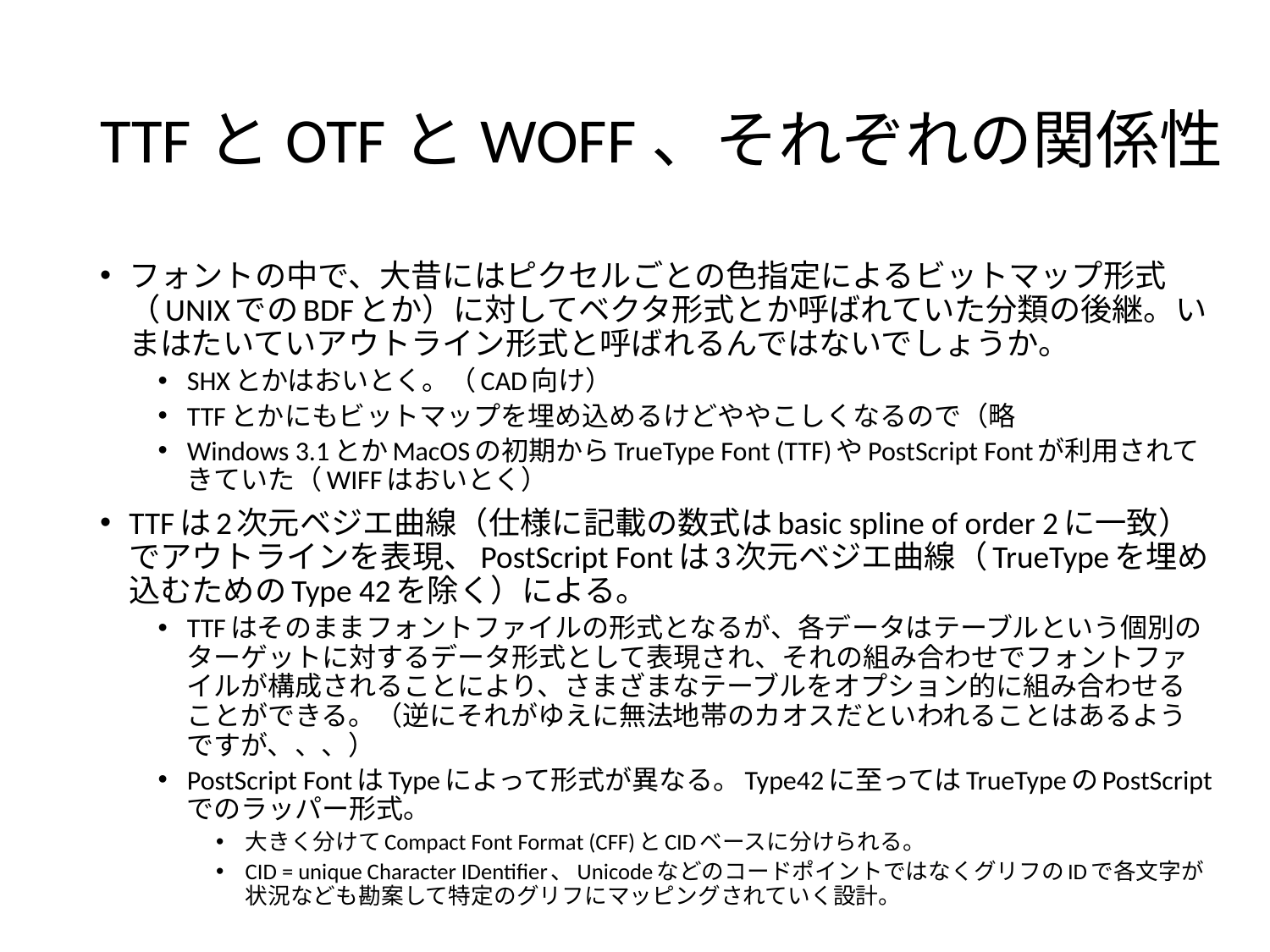

# TTFとOTFとWOFF、それぞれの関係性
フォントの中で、大昔にはピクセルごとの色指定によるビットマップ形式（UNIXでのBDFとか）に対してベクタ形式とか呼ばれていた分類の後継。いまはたいていアウトライン形式と呼ばれるんではないでしょうか。
SHXとかはおいとく。（CAD向け）
TTFとかにもビットマップを埋め込めるけどややこしくなるので（略
Windows 3.1とかMacOSの初期からTrueType Font (TTF)やPostScript Fontが利用されてきていた（WIFFはおいとく）
TTFは2次元ベジエ曲線（仕様に記載の数式はbasic spline of order 2に一致）でアウトラインを表現、PostScript Fontは3次元ベジエ曲線（TrueTypeを埋め込むためのType 42を除く）による。
TTFはそのままフォントファイルの形式となるが、各データはテーブルという個別のターゲットに対するデータ形式として表現され、それの組み合わせでフォントファイルが構成されることにより、さまざまなテーブルをオプション的に組み合わせることができる。（逆にそれがゆえに無法地帯のカオスだといわれることはあるようですが、、、）
PostScript FontはTypeによって形式が異なる。Type42に至ってはTrueTypeのPostScriptでのラッパー形式。
大きく分けてCompact Font Format (CFF)とCIDベースに分けられる。
CID = unique Character IDentifier、UnicodeなどのコードポイントではなくグリフのIDで各文字が状況なども勘案して特定のグリフにマッピングされていく設計。